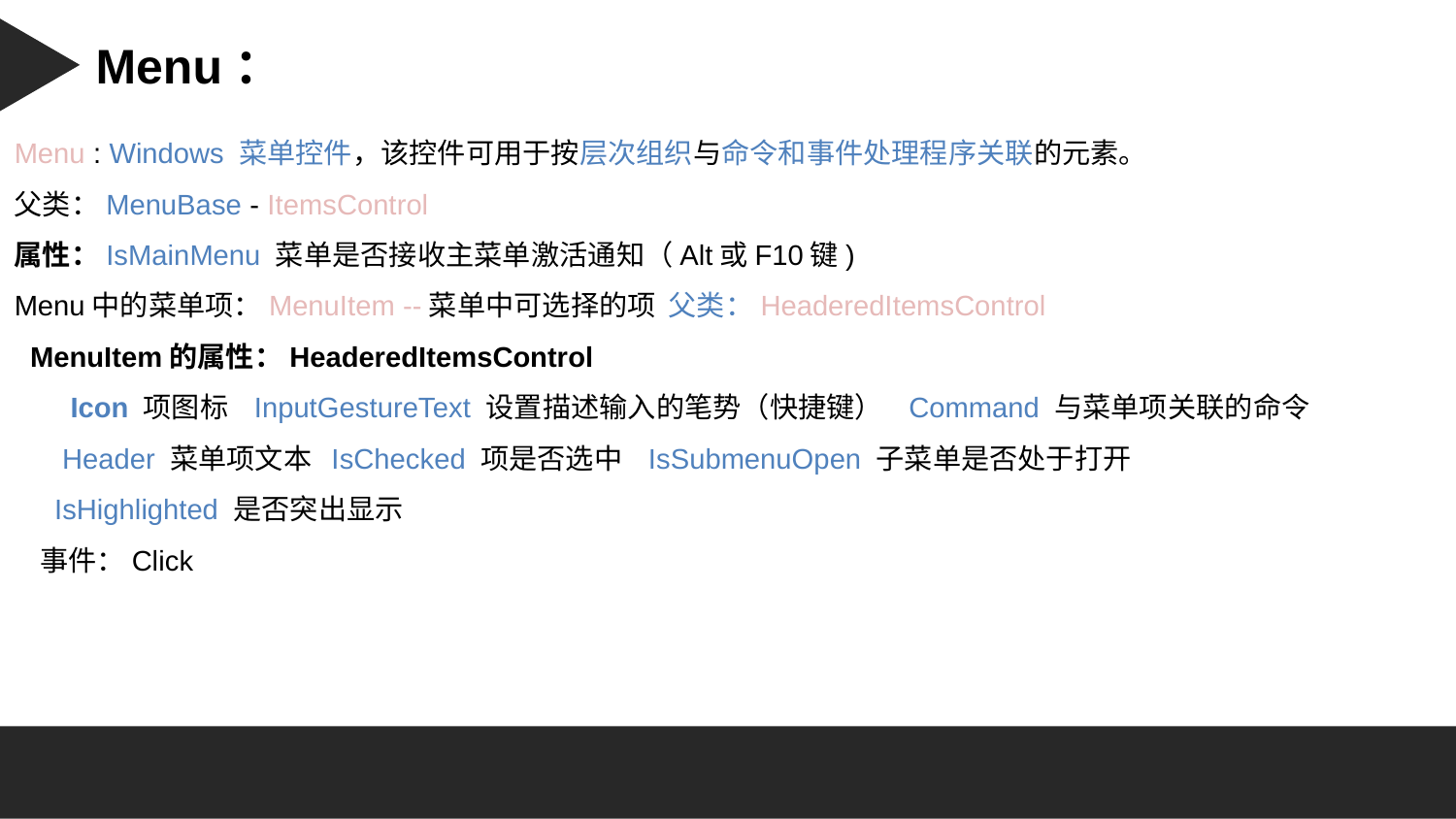

Character 字符串：

Menu：
Menu : Windows 菜单控件，该控件可用于按层次组织与命令和事件处理程序关联的元素。
父类：MenuBase - ItemsControl
属性：IsMainMenu 菜单是否接收主菜单激活通知（Alt或F10键)
Menu中的菜单项：MenuItem --菜单中可选择的项  父类：HeaderedItemsControl
  MenuItem的属性：HeaderedItemsControl
       Icon 项图标   InputGestureText 设置描述输入的笔势（快捷键）   Command 与菜单项关联的命令
      Header 菜单项文本  IsChecked 项是否选中   IsSubmenuOpen 子菜单是否处于打开
     IsHighlighted 是否突出显示
   事件：Click